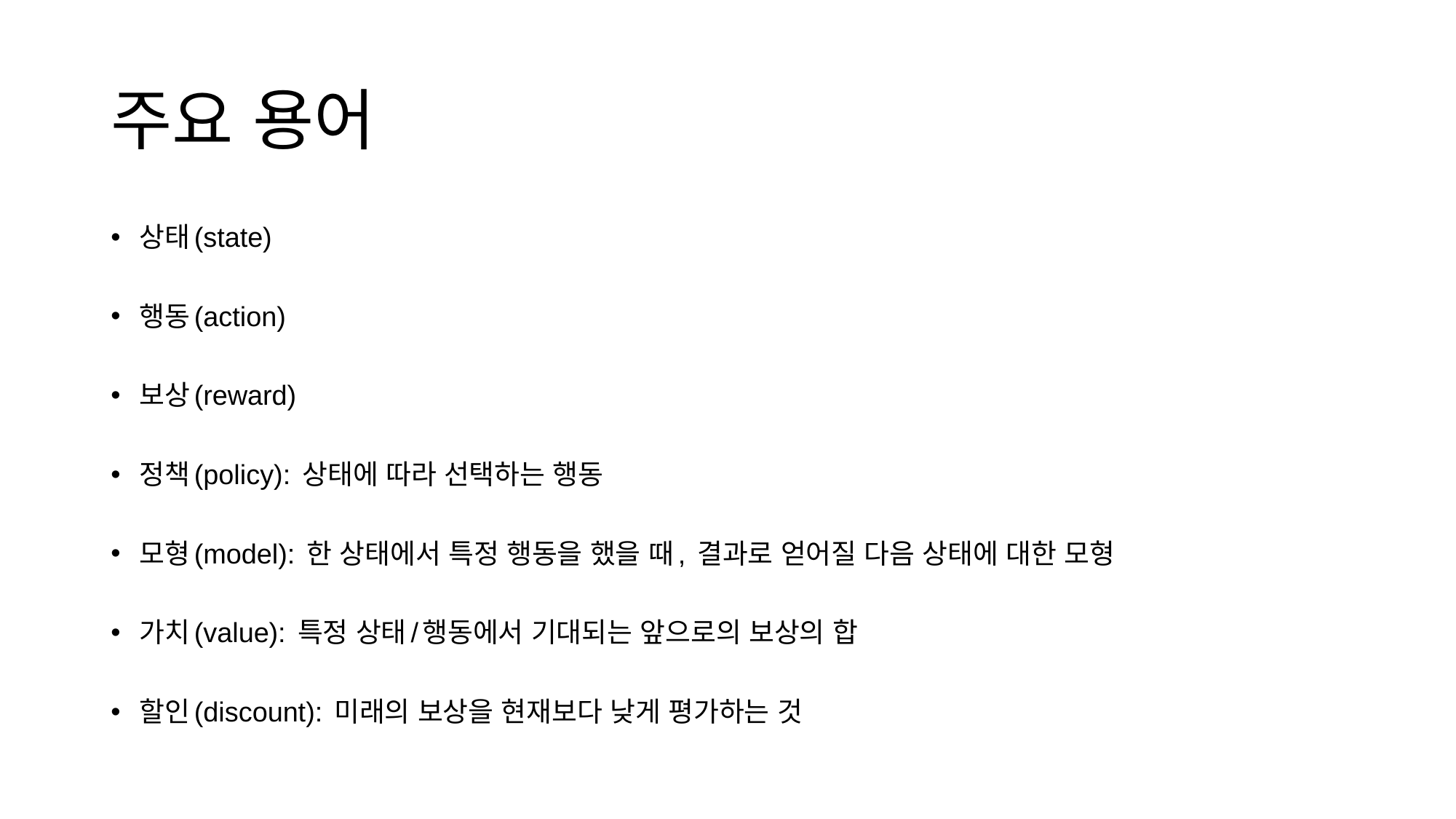

# 주요 용어
상태(state)

행동(action)

보상(reward)

정책(policy): 상태에 따라 선택하는 행동

모형(model): 한 상태에서 특정 행동을 했을 때, 결과로 얻어질 다음 상태에 대한 모형

가치(value): 특정 상태/행동에서 기대되는 앞으로의 보상의 합

할인(discount): 미래의 보상을 현재보다 낮게 평가하는 것